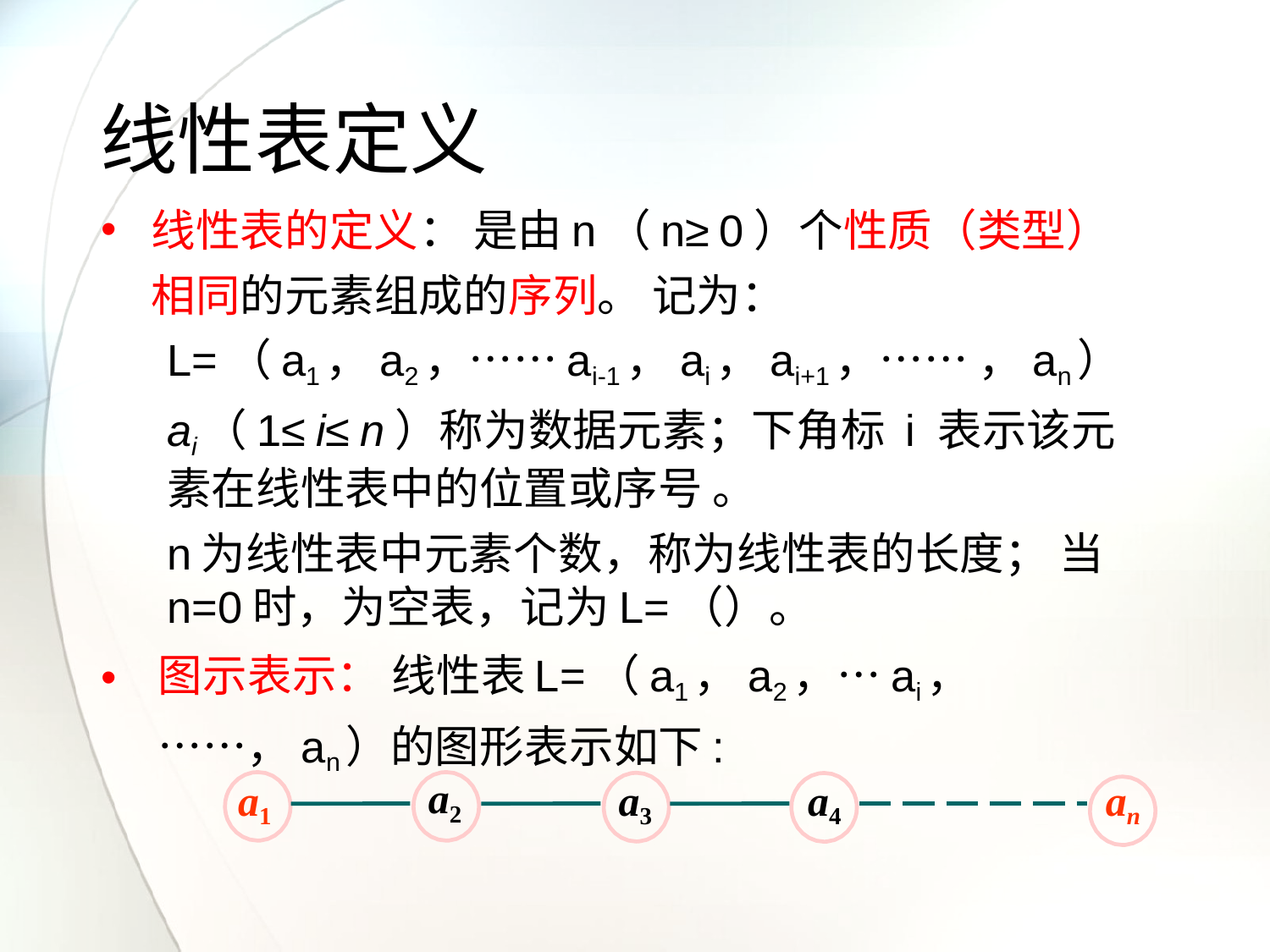

# 线性表定义
线性表的定义： 是由n（n≥0）个性质（类型）相同的元素组成的序列。 记为：
L=（a1，a2，……ai-1，ai，ai+1，…… ，an）
ai（1≤i≤n）称为数据元素；下角标 i 表示该元素在线性表中的位置或序号 。
n为线性表中元素个数，称为线性表的长度； 当n=0时，为空表，记为L=（）。
图示表示： 线性表L=（a1，a2，…ai，……，an）的图形表示如下:

a2

a1	a3	a4	an